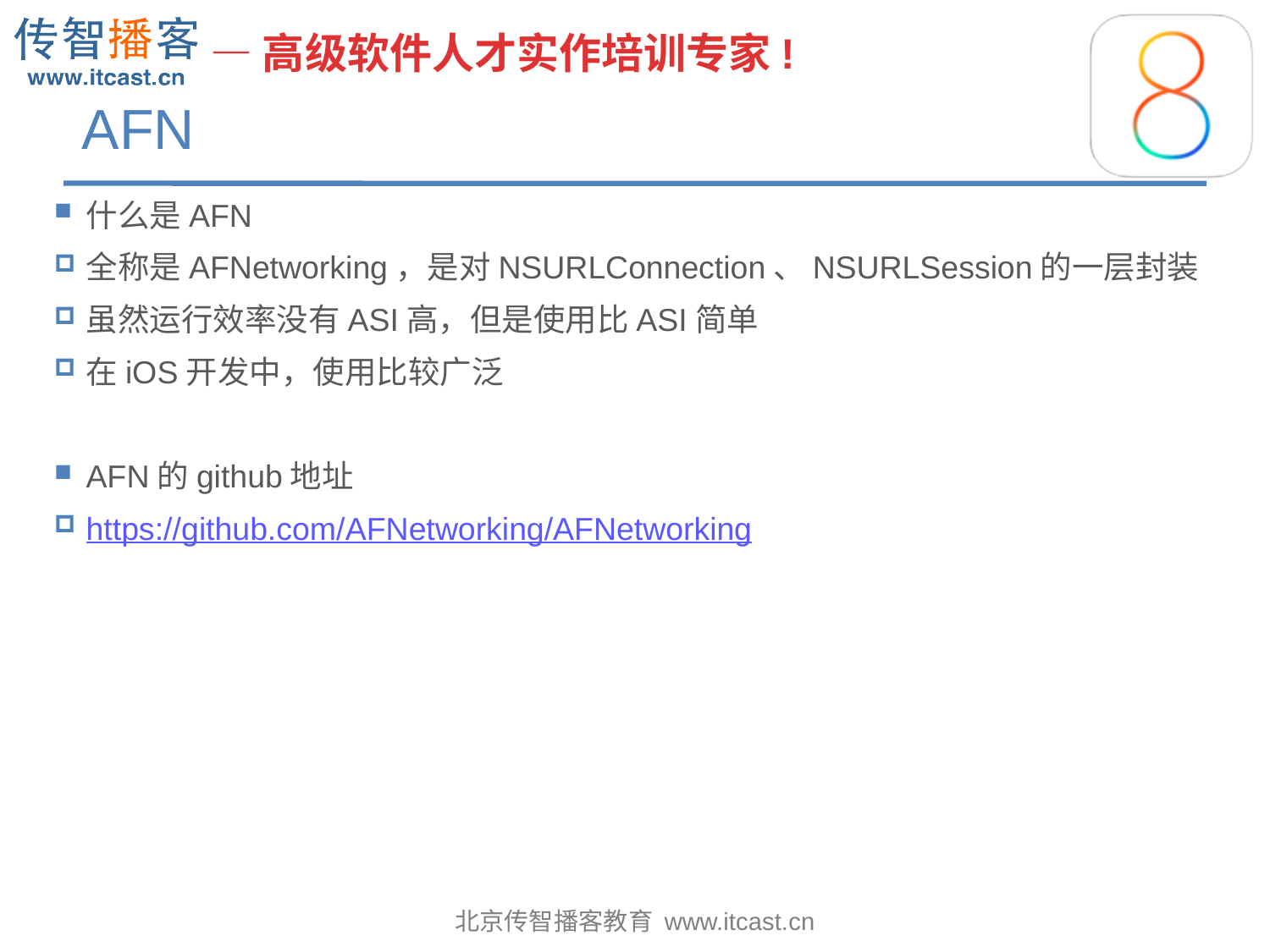

# AFN
什么是AFN
全称是AFNetworking，是对NSURLConnection、NSURLSession的一层封装
虽然运行效率没有ASI高，但是使用比ASI简单
在iOS开发中，使用比较广泛

AFN的github地址
https://github.com/AFNetworking/AFNetworking